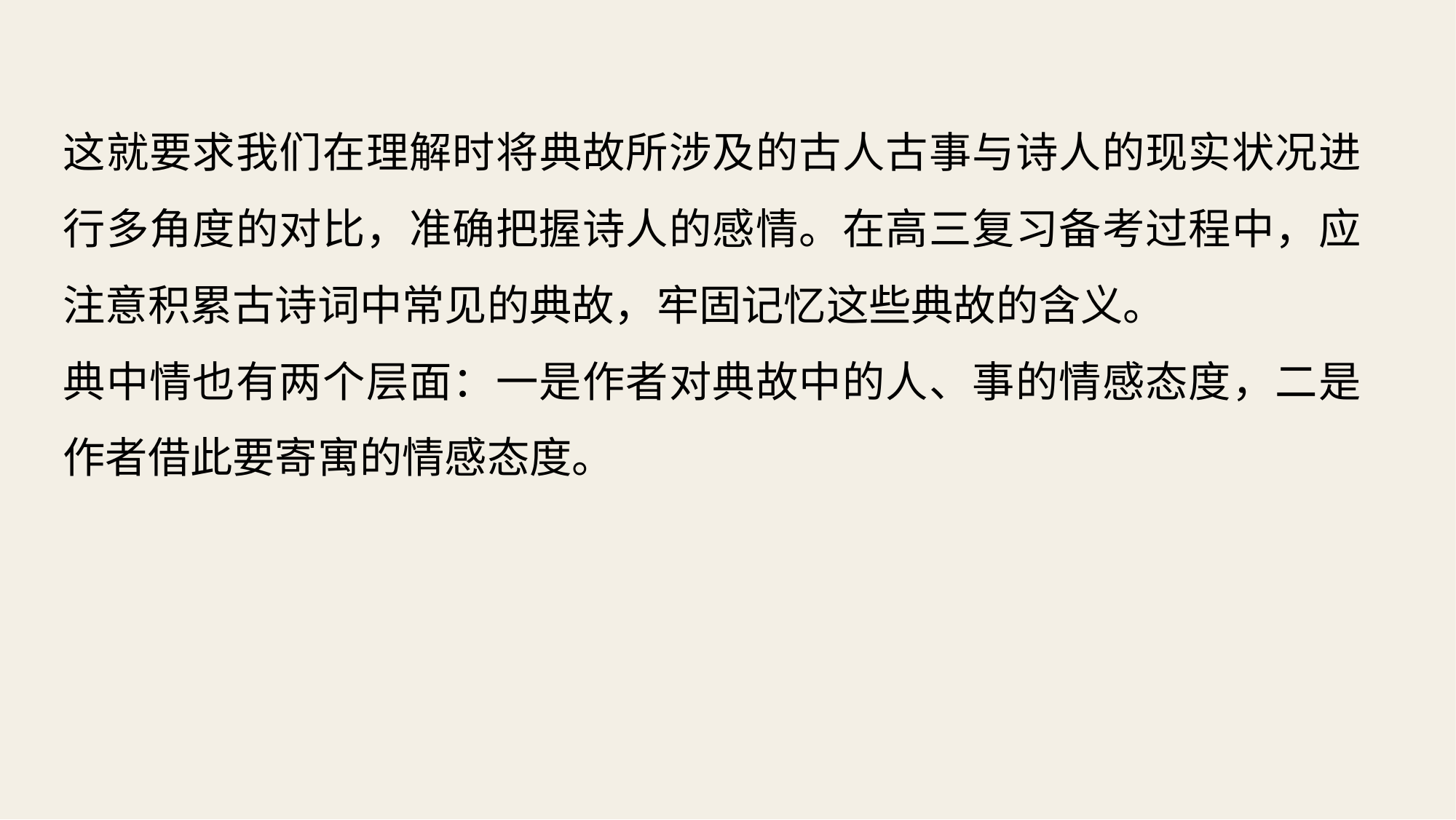

这就要求我们在理解时将典故所涉及的古人古事与诗人的现实状况进行多角度的对比，准确把握诗人的感情。在高三复习备考过程中，应注意积累古诗词中常见的典故，牢固记忆这些典故的含义。
典中情也有两个层面：一是作者对典故中的人、事的情感态度，二是作者借此要寄寓的情感态度。